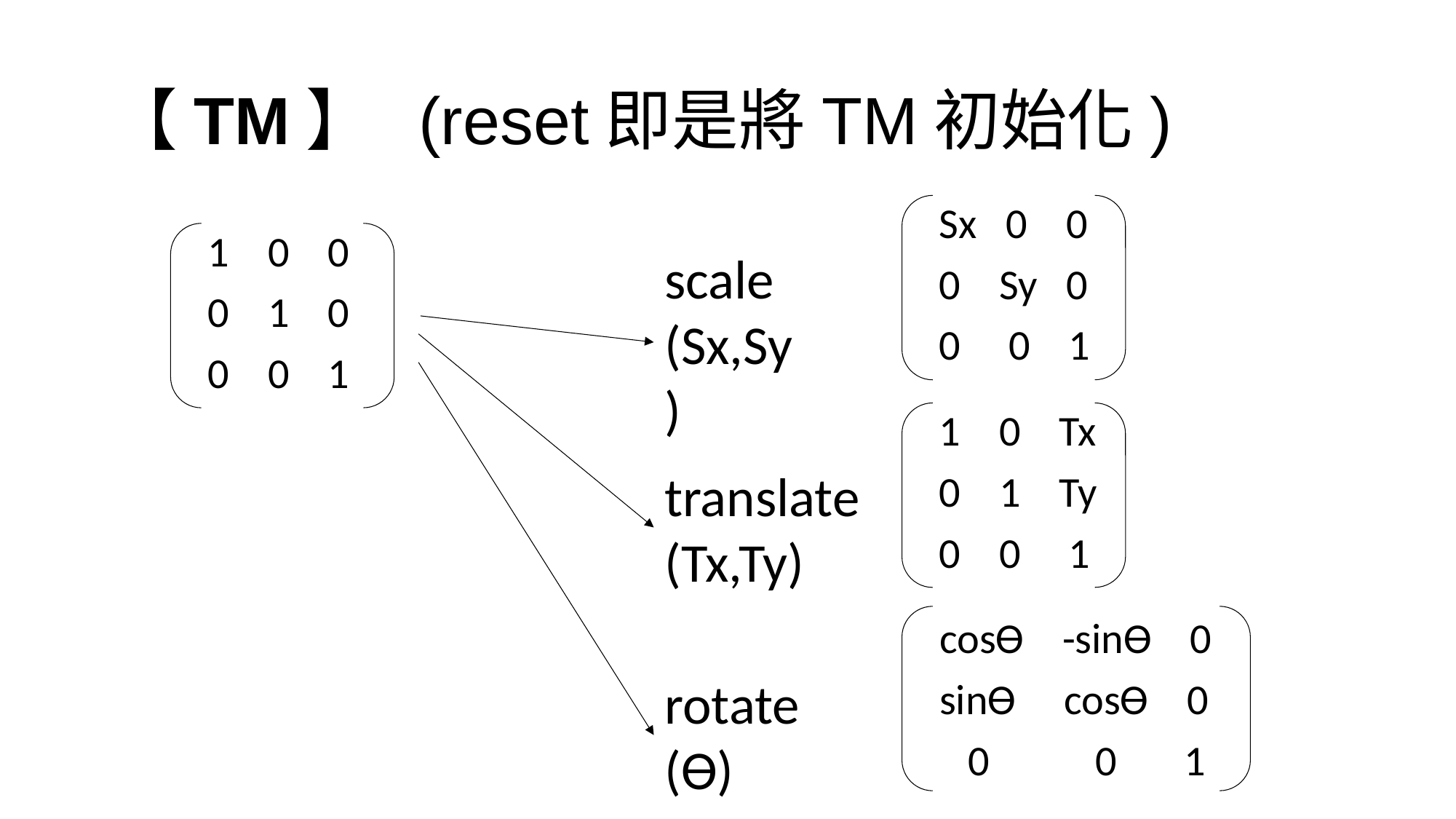

# 【TM】  (reset即是將TM初始化)

Sx   0    0
0    Sy   0
0     0    1

1    0    0
0    1    0
0    0    1
scale
(Sx,Sy)

1    0    Tx
0    1    Ty
0    0     1
translate
(Tx,Ty)

cosƟ    -sinƟ    0
sinƟ     cosƟ    0
   0           0       1
rotate
(Ɵ)